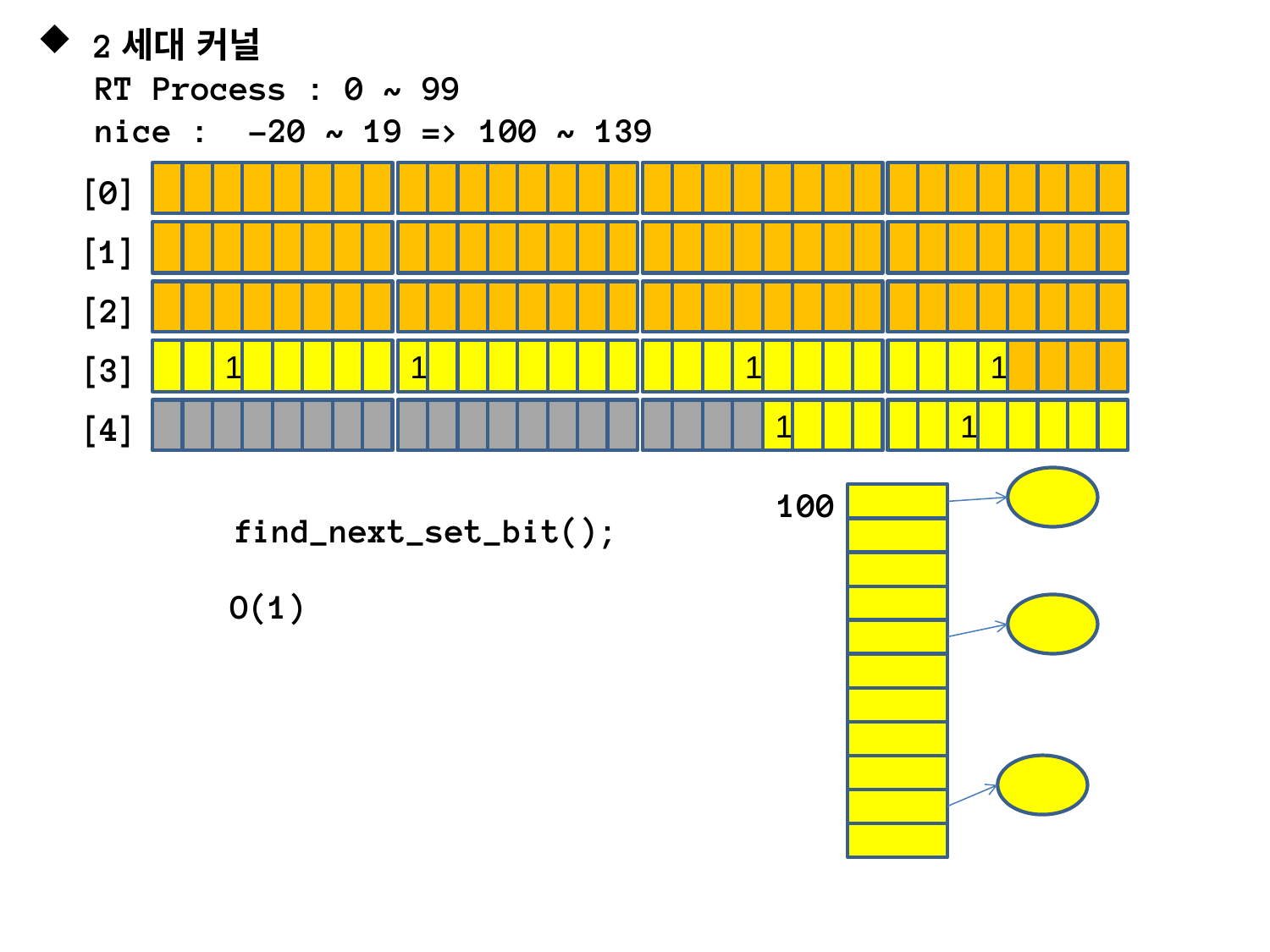

2세대 커널
   RT Process : 0 ~ 99
   nice :  -20 ~ 19 => 100 ~ 139
[0]

[1]
[2]

1

1

1

1

[3]
[4]

1

1

100

find_next_set_bit();

O(1)